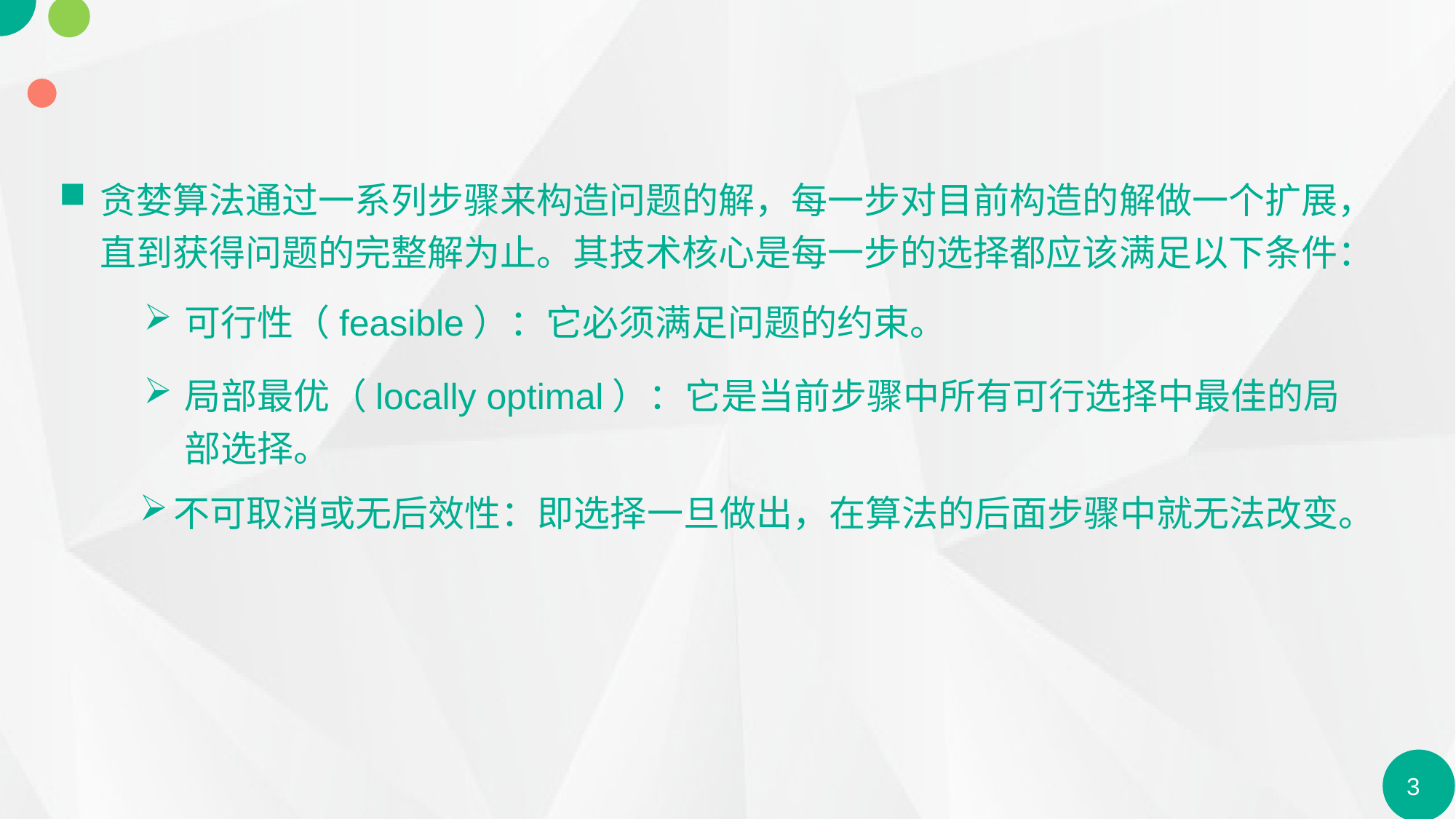

贪婪算法通过一系列步骤来构造问题的解，每一步对目前构造的解做一个扩展，直到获得问题的完整解为止。其技术核心是每一步的选择都应该满足以下条件：

可行性（feasible）：它必须满足问题的约束。
局部最优（locally optimal）：它是当前步骤中所有可行选择中最佳的局部选择。
不可取消或无后效性：即选择一旦做出，在算法的后面步骤中就无法改变。